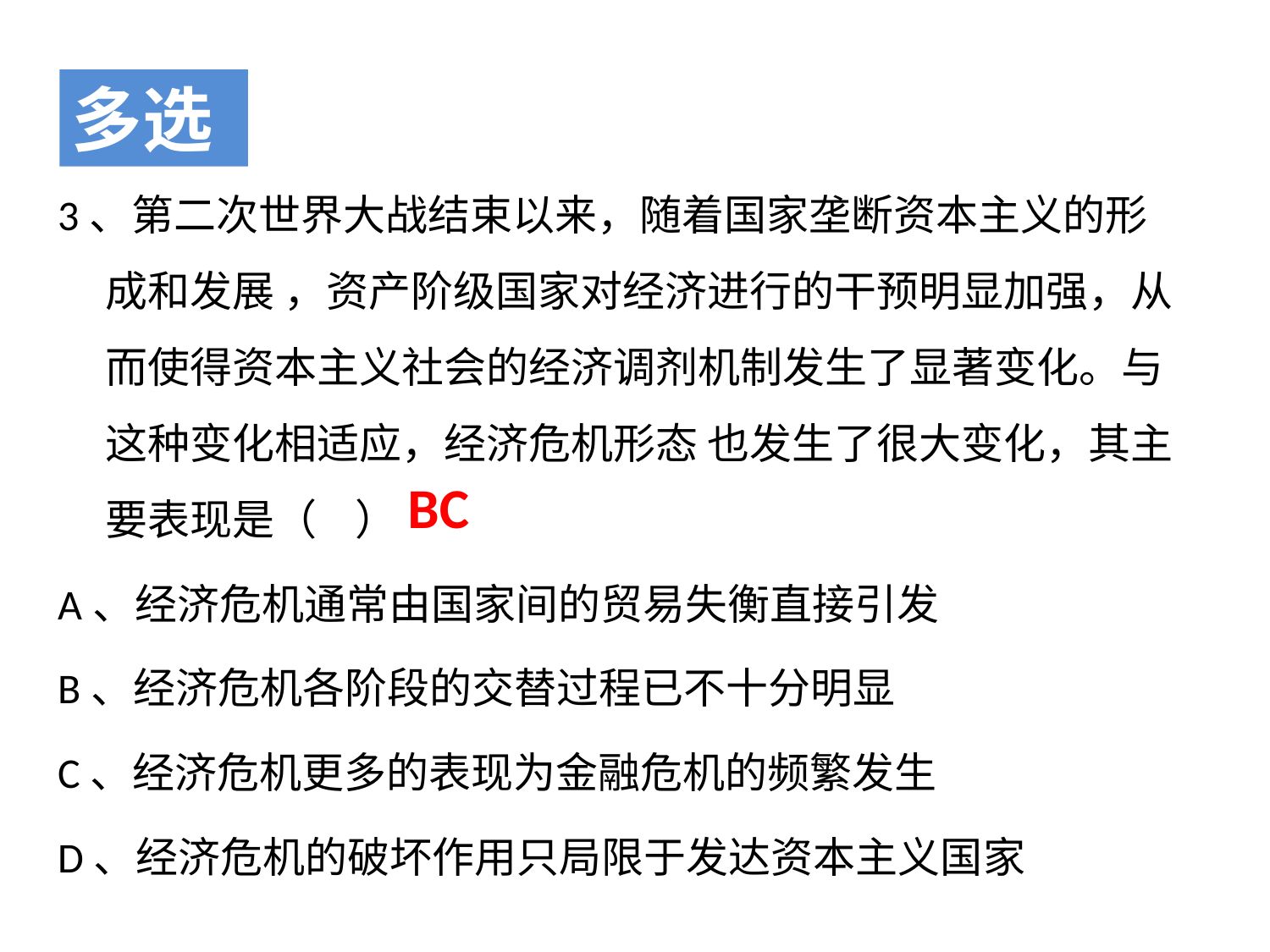

多选
3、第二次世界大战结束以来，随着国家垄断资本主义的形成和发展 ，资产阶级国家对经济进行的干预明显加强，从而使得资本主义社会的经济调剂机制发生了显著变化。与这种变化相适应，经济危机形态 也发生了很大变化，其主要表现是（    ）
A、经济危机通常由国家间的贸易失衡直接引发
B、经济危机各阶段的交替过程已不十分明显
C、经济危机更多的表现为金融危机的频繁发生
D、经济危机的破坏作用只局限于发达资本主义国家
BC